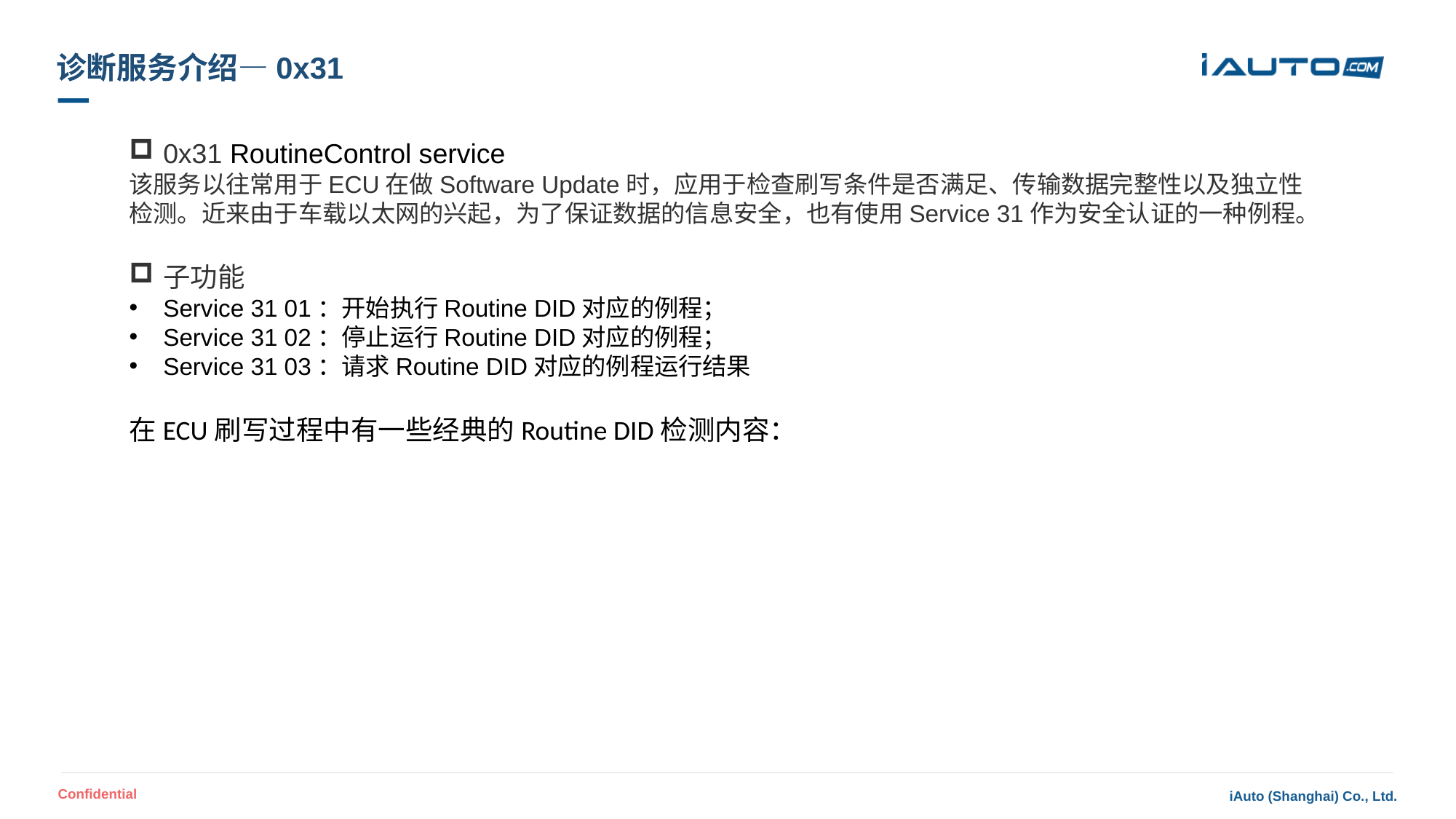

# 诊断服务介绍—0x31
0x31 RoutineControl service
该服务以往常用于ECU在做Software Update时，应用于检查刷写条件是否满足、传输数据完整性以及独立性检测。近来由于车载以太网的兴起，为了保证数据的信息安全，也有使用Service 31作为安全认证的一种例程。

子功能
Service 31 01：开始执行Routine DID对应的例程；
Service 31 02：停止运行Routine DID对应的例程；
Service 31 03：请求Routine DID对应的例程运行结果

在ECU刷写过程中有一些经典的Routine DID检测内容：